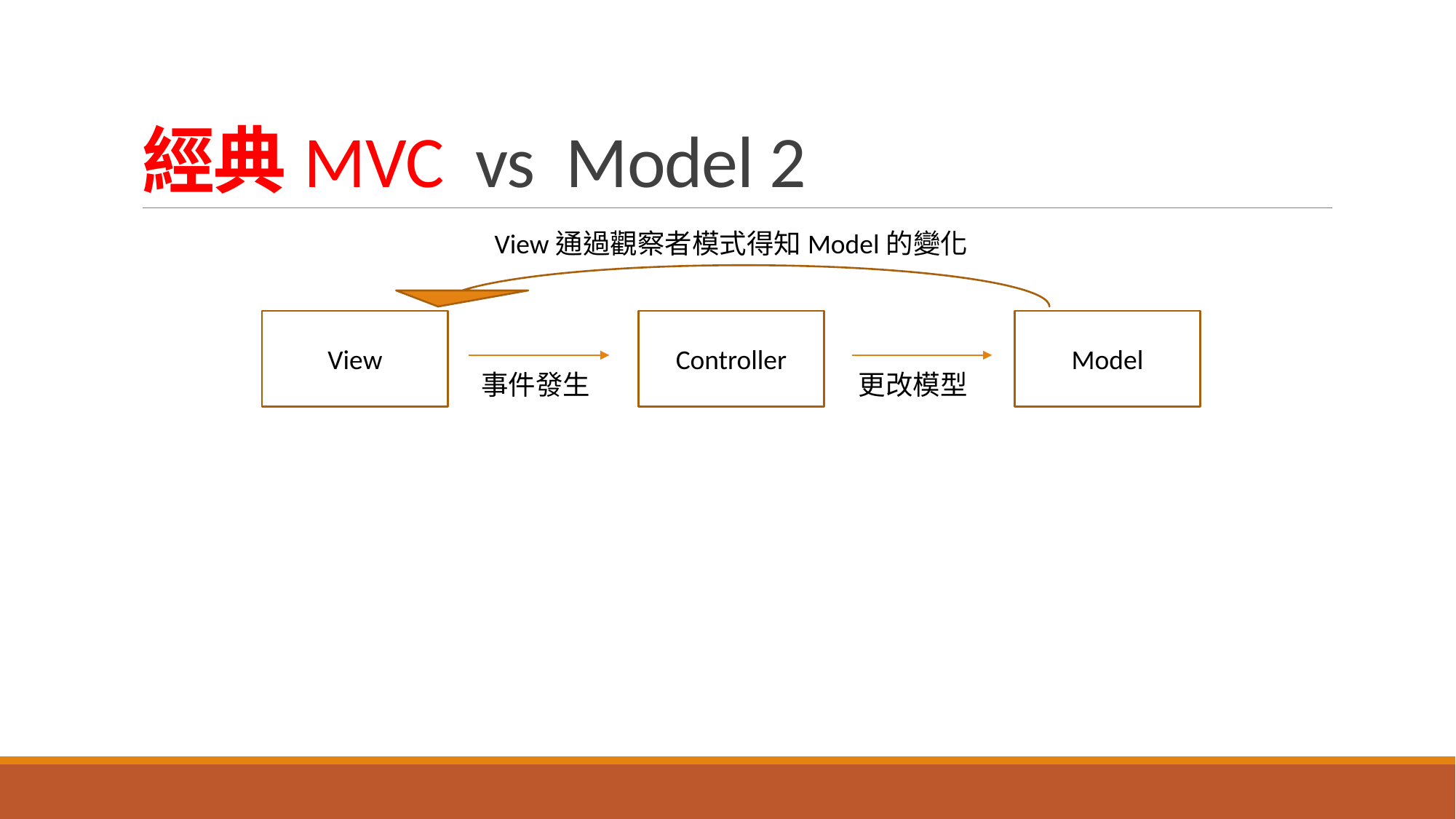

# 經典MVC  vs  Model 2
View通過觀察者模式得知Model的變化

View
Controller
Model
事件發生
更改模型